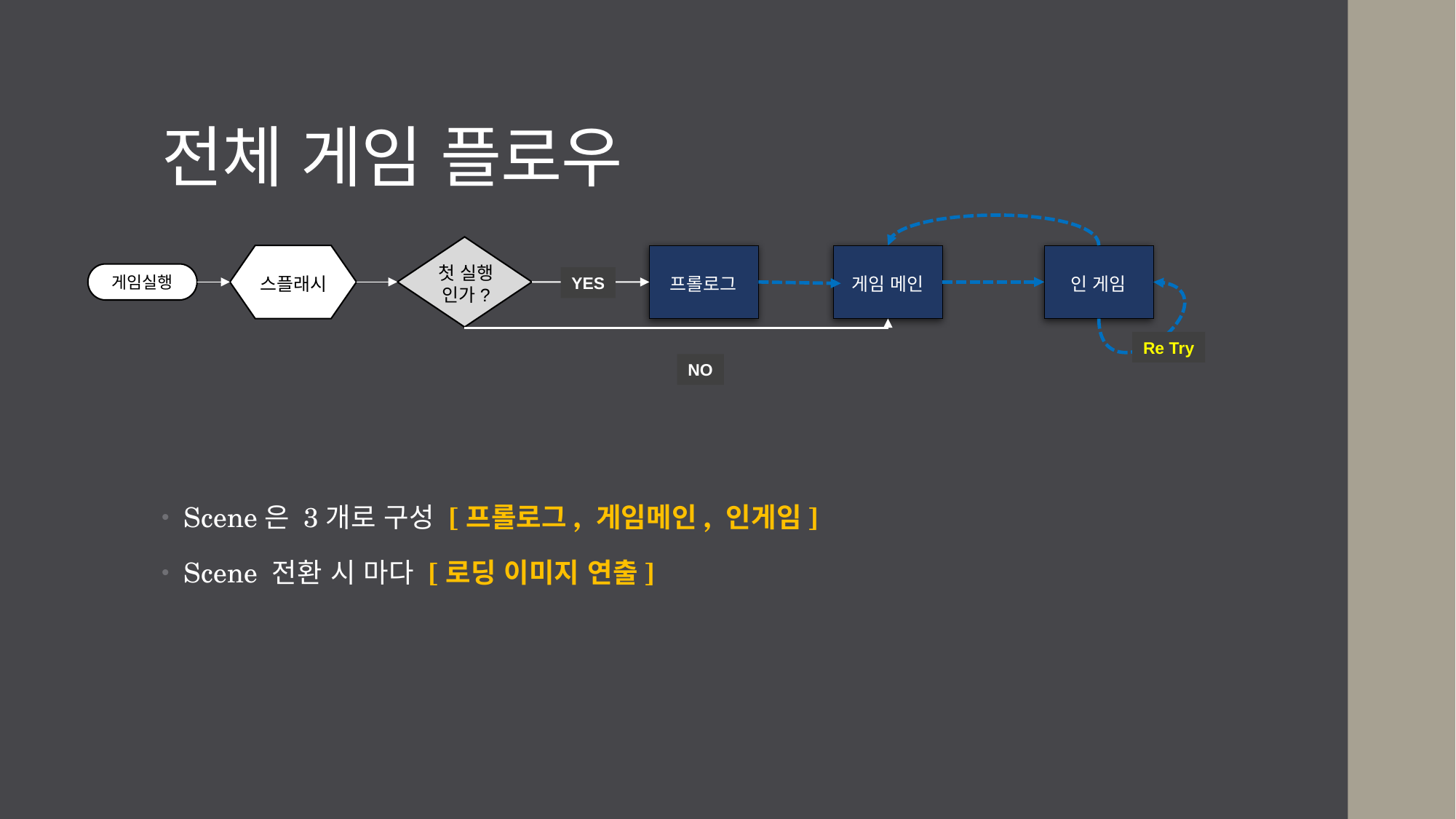

# 전체 게임 플로우

Scene은 3개로 구성 [프롤로그, 게임메인, 인게임]
Scene 전환 시 마다 [로딩 이미지 연출]

스플래시

프롤로그

게임 메인

인 게임
첫 실행
인가?
게임실행
YES
Re Try
NO